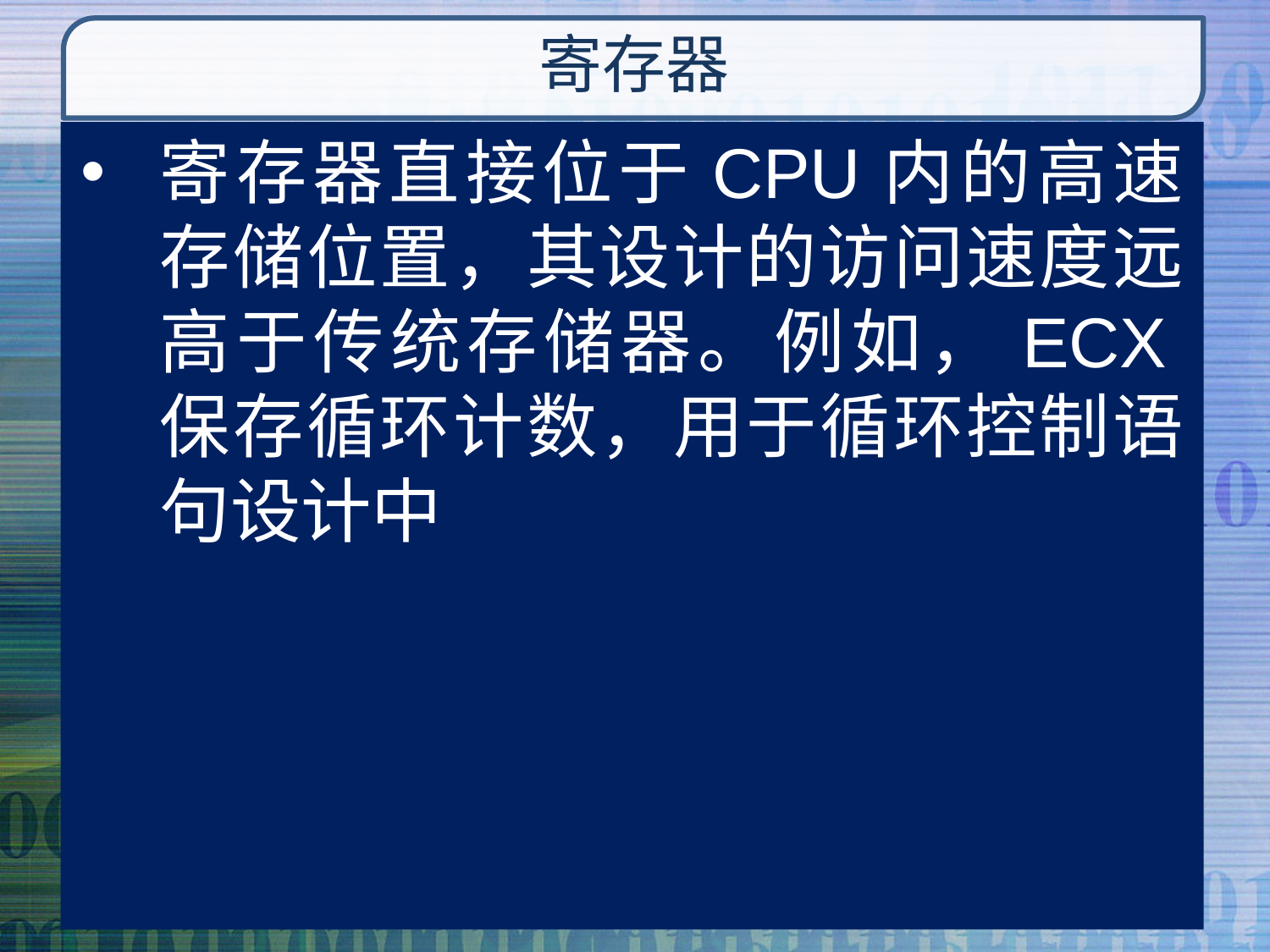

# 寄存器
寄存器直接位于CPU内的高速存储位置，其设计的访问速度远高于传统存储器。例如，ECX保存循环计数，用于循环控制语句设计中